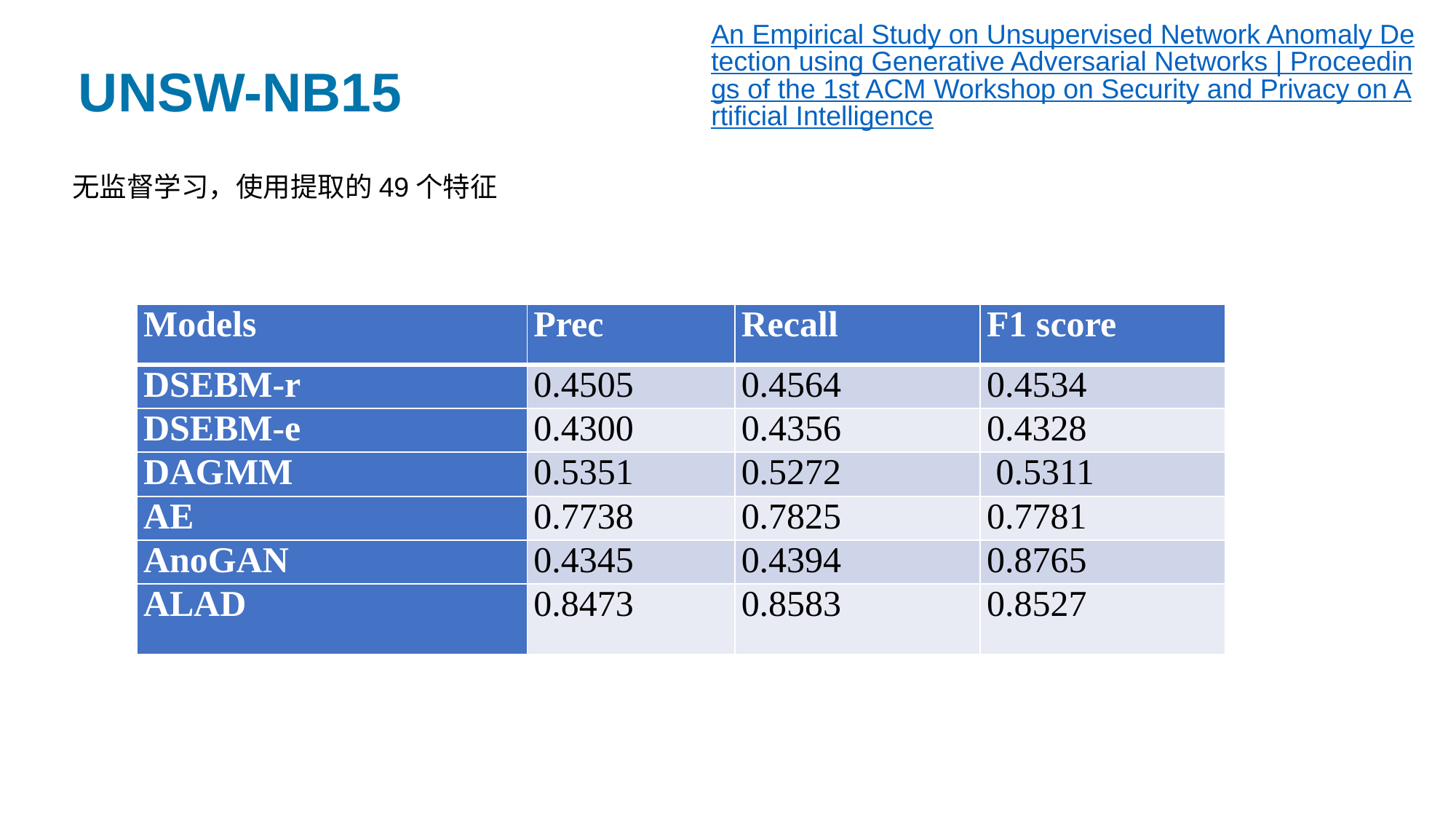

An Empirical Study on Unsupervised Network Anomaly Detection using Generative Adversarial Networks | Proceedings of the 1st ACM Workshop on Security and Privacy on Artificial Intelligence
UNSW-NB15
无监督学习，使用提取的49个特征
| Models | Prec | Recall | F1 score |
| --- | --- | --- | --- |
| DSEBM-r | 0.4505 | 0.4564 | 0.4534 |
| DSEBM-e | 0.4300 | 0.4356 | 0.4328 |
| DAGMM | 0.5351 | 0.5272 | 0.5311 |
| AE | 0.7738 | 0.7825 | 0.7781 |
| AnoGAN | 0.4345 | 0.4394 | 0.8765 |
| ALAD | 0.8473 | 0.8583 | 0.8527 |